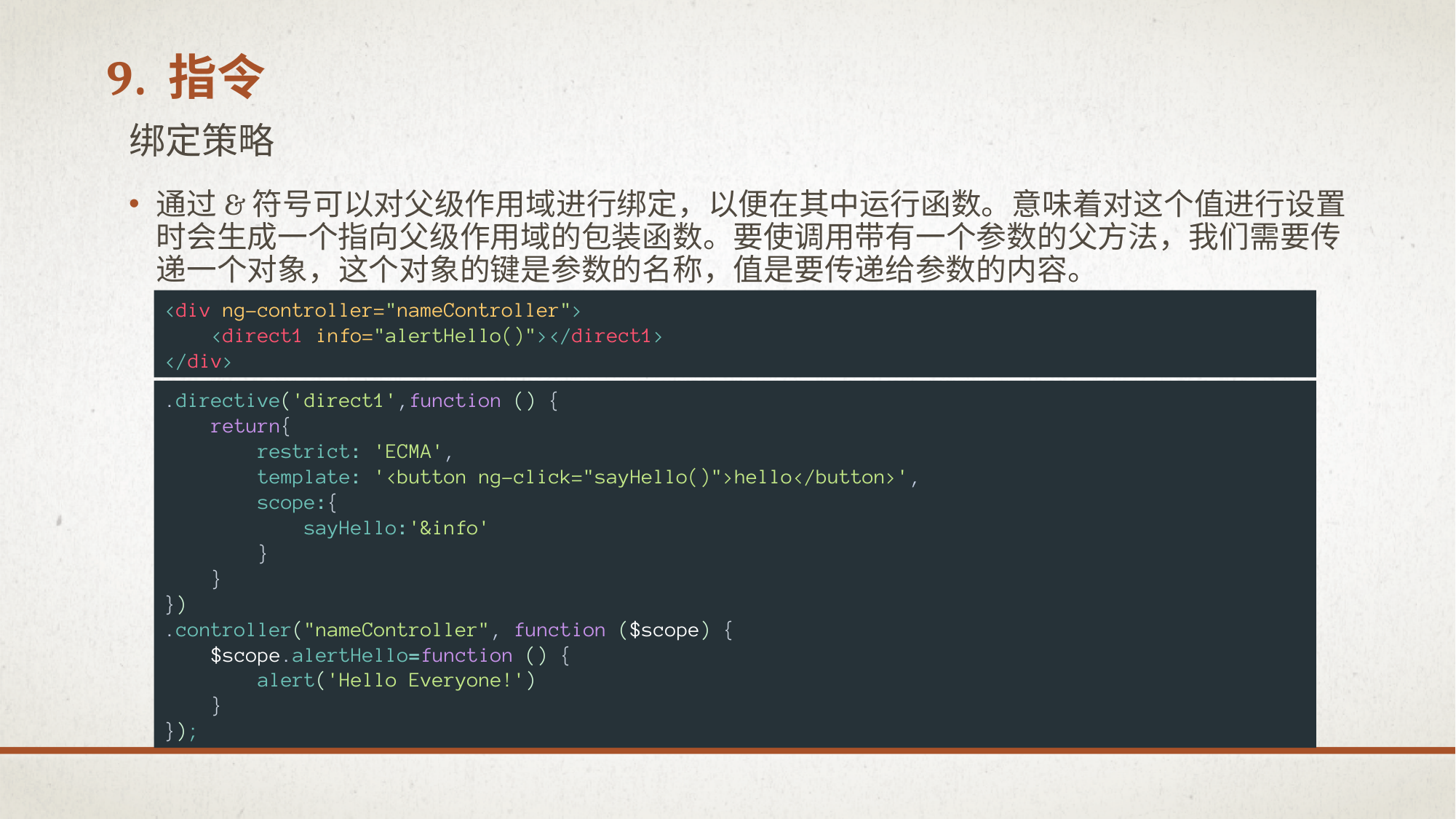

# 9. 指令
绑定策略
通过&符号可以对父级作用域进行绑定，以便在其中运行函数。意味着对这个值进行设置时会生成一个指向父级作用域的包装函数。要使调用带有一个参数的父方法，我们需要传递一个对象，这个对象的键是参数的名称，值是要传递给参数的内容。
<div ng-controller="nameController">
    <direct1 info="alertHello()"></direct1>
</div>
.directive('direct1',function () {
    return{
        restrict: 'ECMA',
        template: '<button ng-click="sayHello()">hello</button>',
        scope:{
            sayHello:'&info'
        }
    }
})
.controller("nameController", function ($scope) {
    $scope.alertHello=function () {
        alert('Hello Everyone!')
    }
});